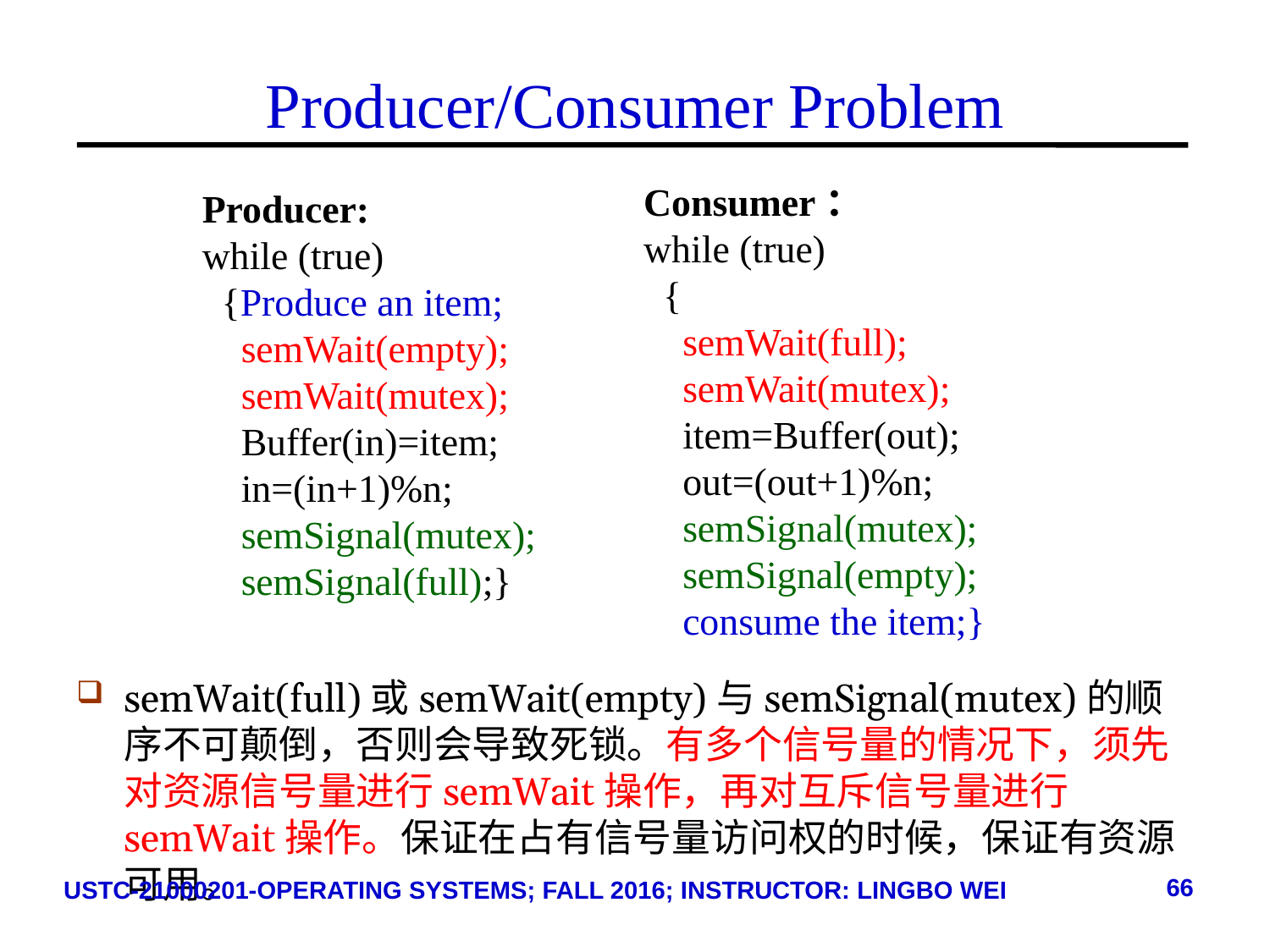

# Producer/Consumer Problem
Consumer：
while (true)
  {
    semWait(full);
    semWait(mutex);
    item=Buffer(out);
    out=(out+1)%n;
    semSignal(mutex);
    semSignal(empty);
    consume the item;}
Producer:
while (true)
  {Produce an item;
    semWait(empty);
    semWait(mutex);
    Buffer(in)=item;
    in=(in+1)%n;
    semSignal(mutex);
    semSignal(full);}
semWait(full)或semWait(empty)与semSignal(mutex)的顺序不可颠倒，否则会导致死锁。有多个信号量的情况下，须先对资源信号量进行semWait操作，再对互斥信号量进行semWait操作。保证在占有信号量访问权的时候，保证有资源可用。
66
USTC-21000201-OPERATING SYSTEMS; FALL 2016; INSTRUCTOR: LINGBO WEI